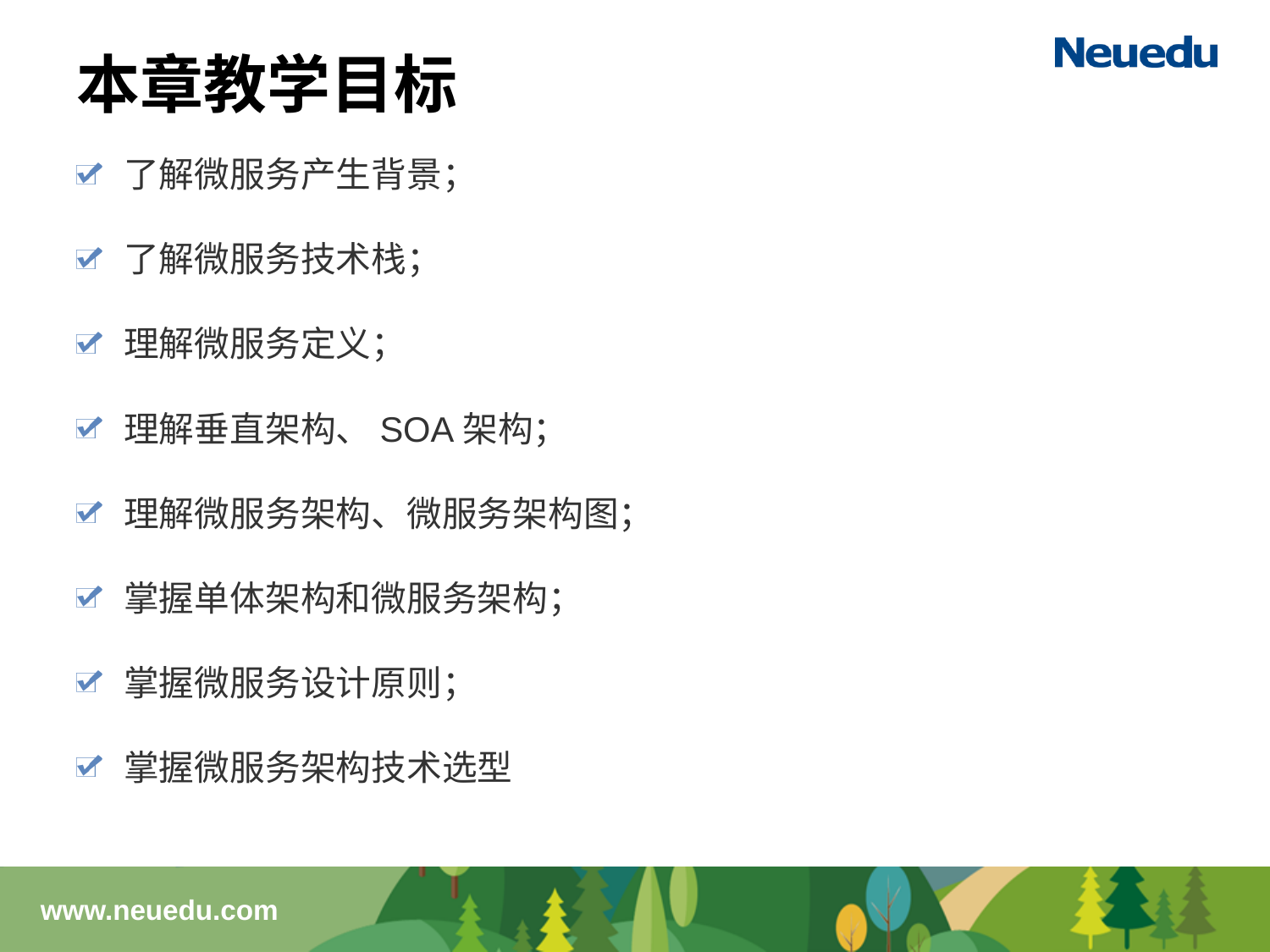

# 本章教学目标
了解微服务产生背景；

了解微服务技术栈；

理解微服务定义；

理解垂直架构、SOA架构；

理解微服务架构、微服务架构图；

掌握单体架构和微服务架构；

掌握微服务设计原则；

掌握微服务架构技术选型